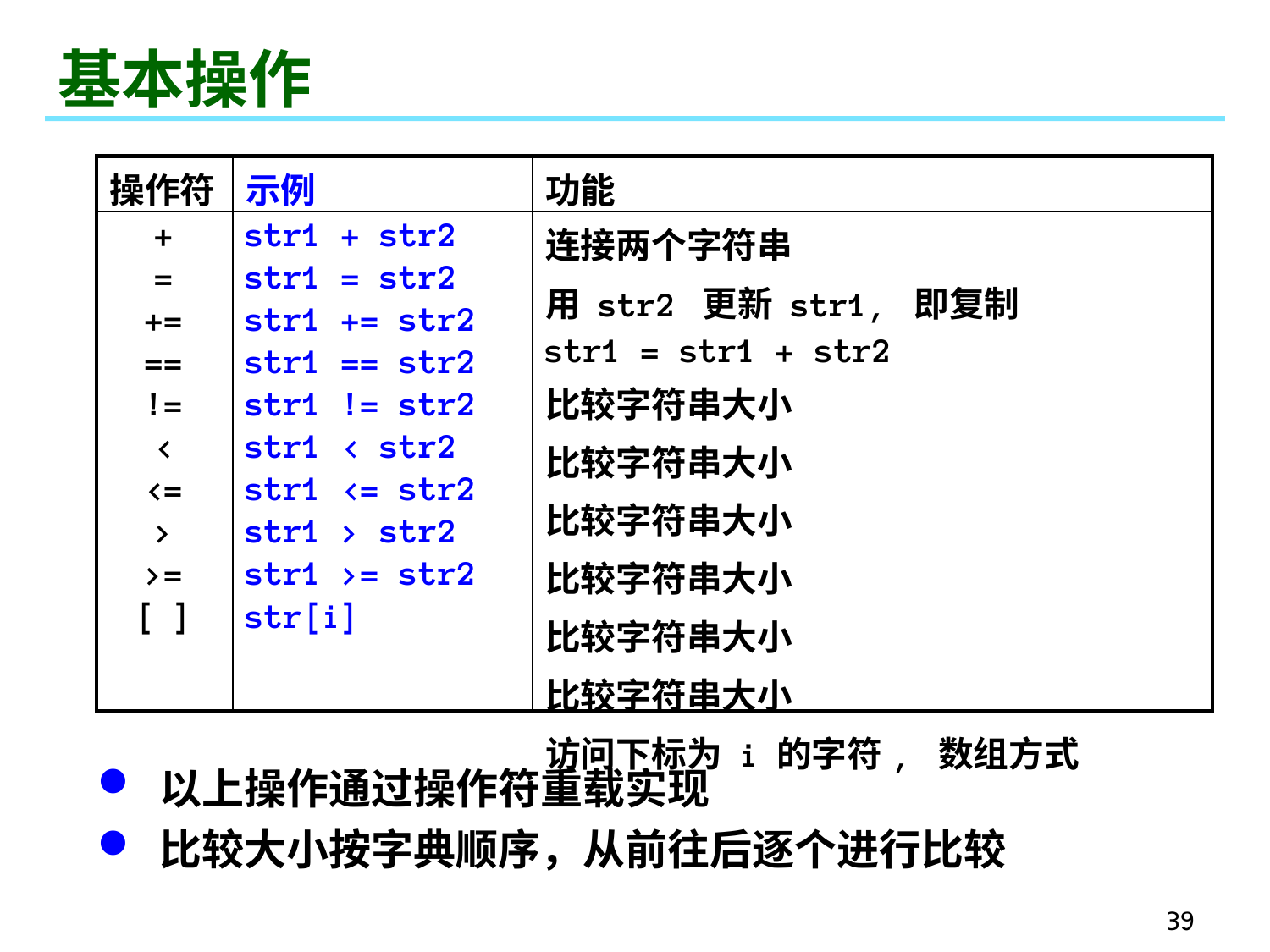

# 基本操作
| 操作符 | 示例 | 功能 |
| --- | --- | --- |
| + = += == != < <= > >= [ ] | str1 + str2 str1 = str2 str1 += str2 str1 == str2 str1 != str2 str1 < str2 str1 <= str2 str1 > str2 str1 >= str2 str[i] | 连接两个字符串 用 str2 更新 str1, 即复制 str1 = str1 + str2 比较字符串大小 比较字符串大小 比较字符串大小 比较字符串大小 比较字符串大小 比较字符串大小 访问下标为 i 的字符, 数组方式 |
 以上操作通过操作符重载实现
 比较大小按字典顺序，从前往后逐个进行比较
39